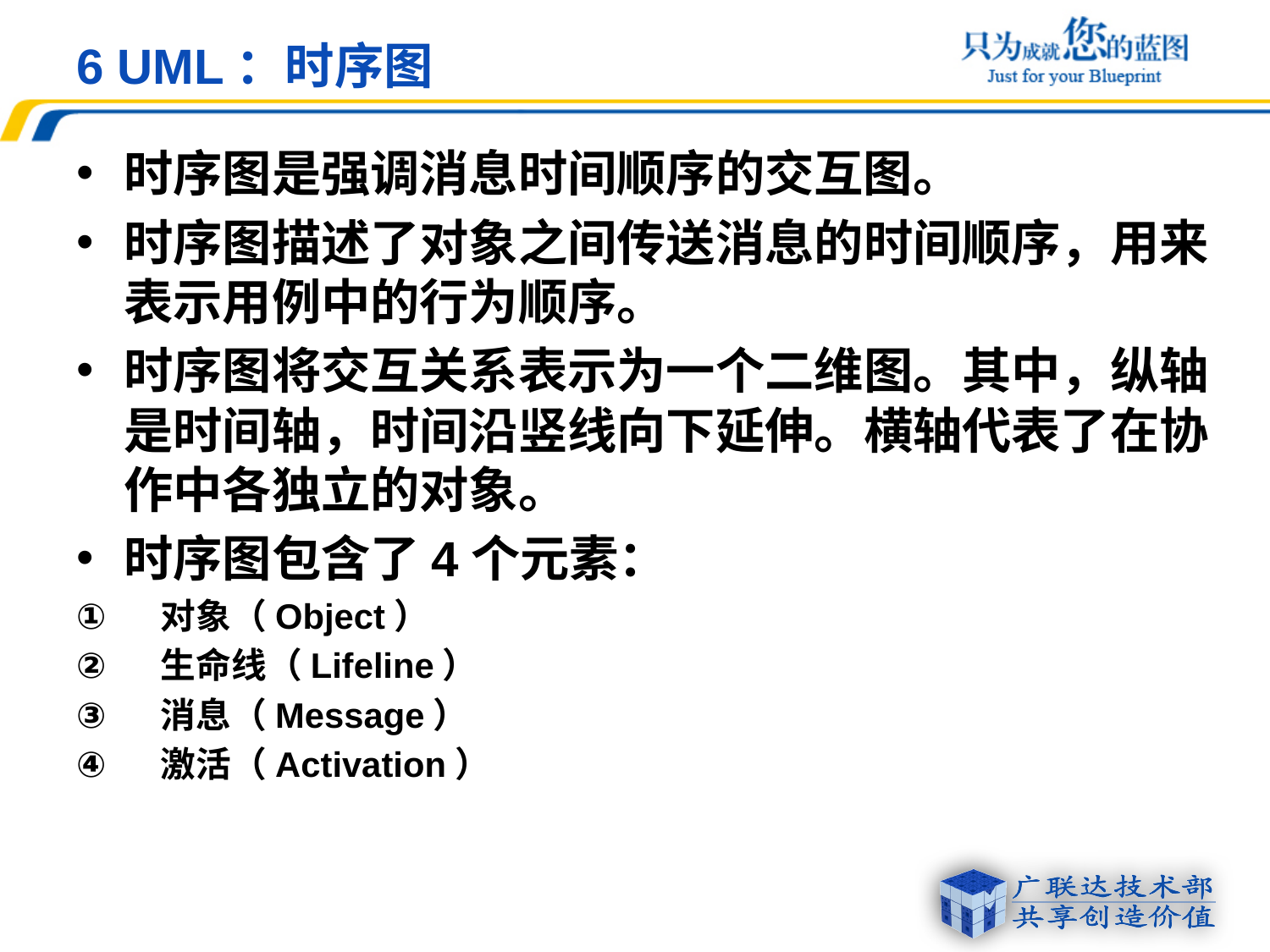

# 6 UML：时序图
时序图是强调消息时间顺序的交互图。
时序图描述了对象之间传送消息的时间顺序，用来表示用例中的行为顺序。
时序图将交互关系表示为一个二维图。其中，纵轴是时间轴，时间沿竖线向下延伸。横轴代表了在协作中各独立的对象。
时序图包含了4个元素：
对象（Object）
生命线（Lifeline）
消息（Message）
激活（Activation）